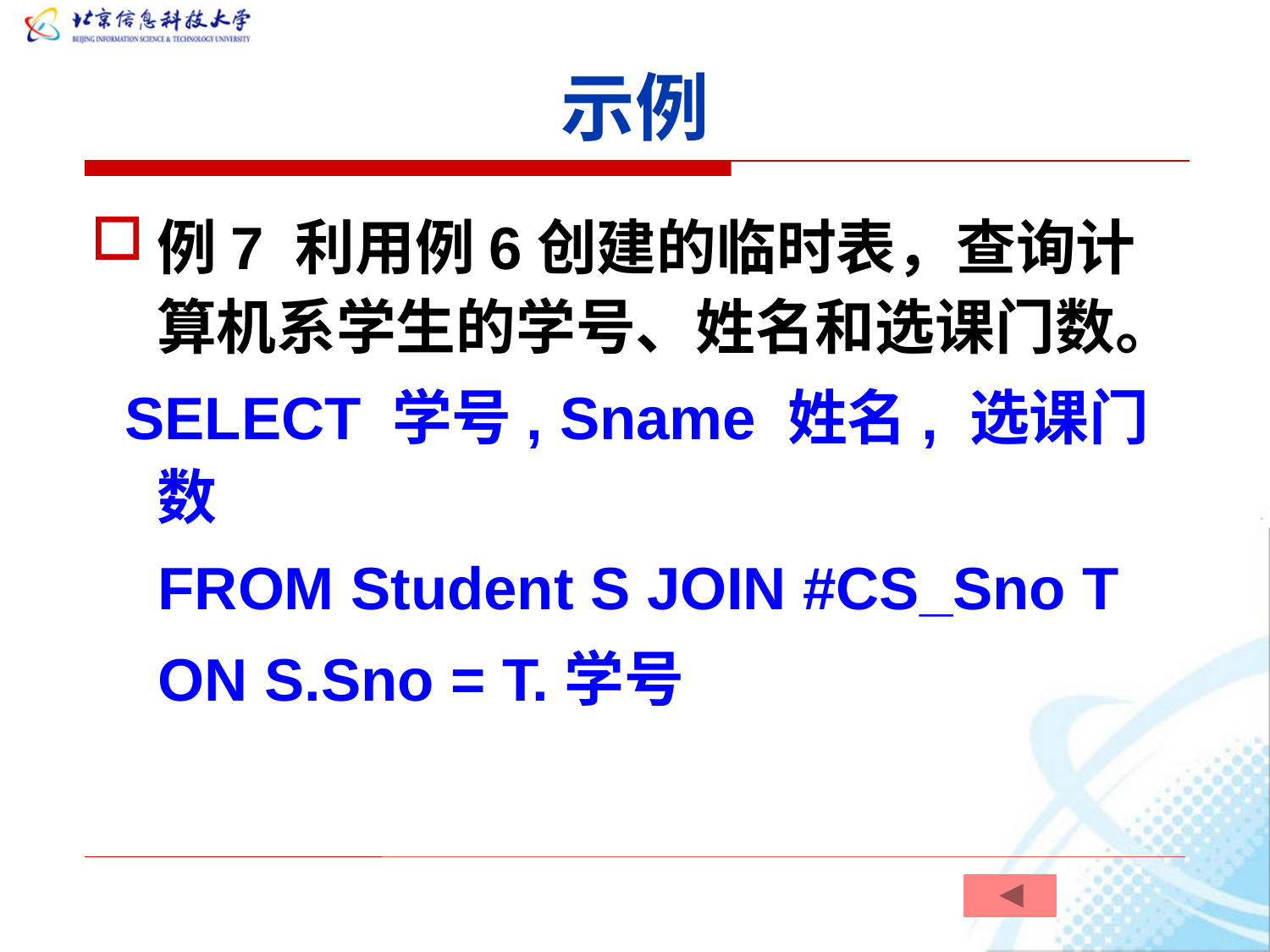

# 示例
例7 利用例6创建的临时表，查询计算机系学生的学号、姓名和选课门数。
  SELECT 学号, Sname 姓名, 选课门数
    FROM Student S JOIN #CS_Sno T
    ON S.Sno = T.学号

117